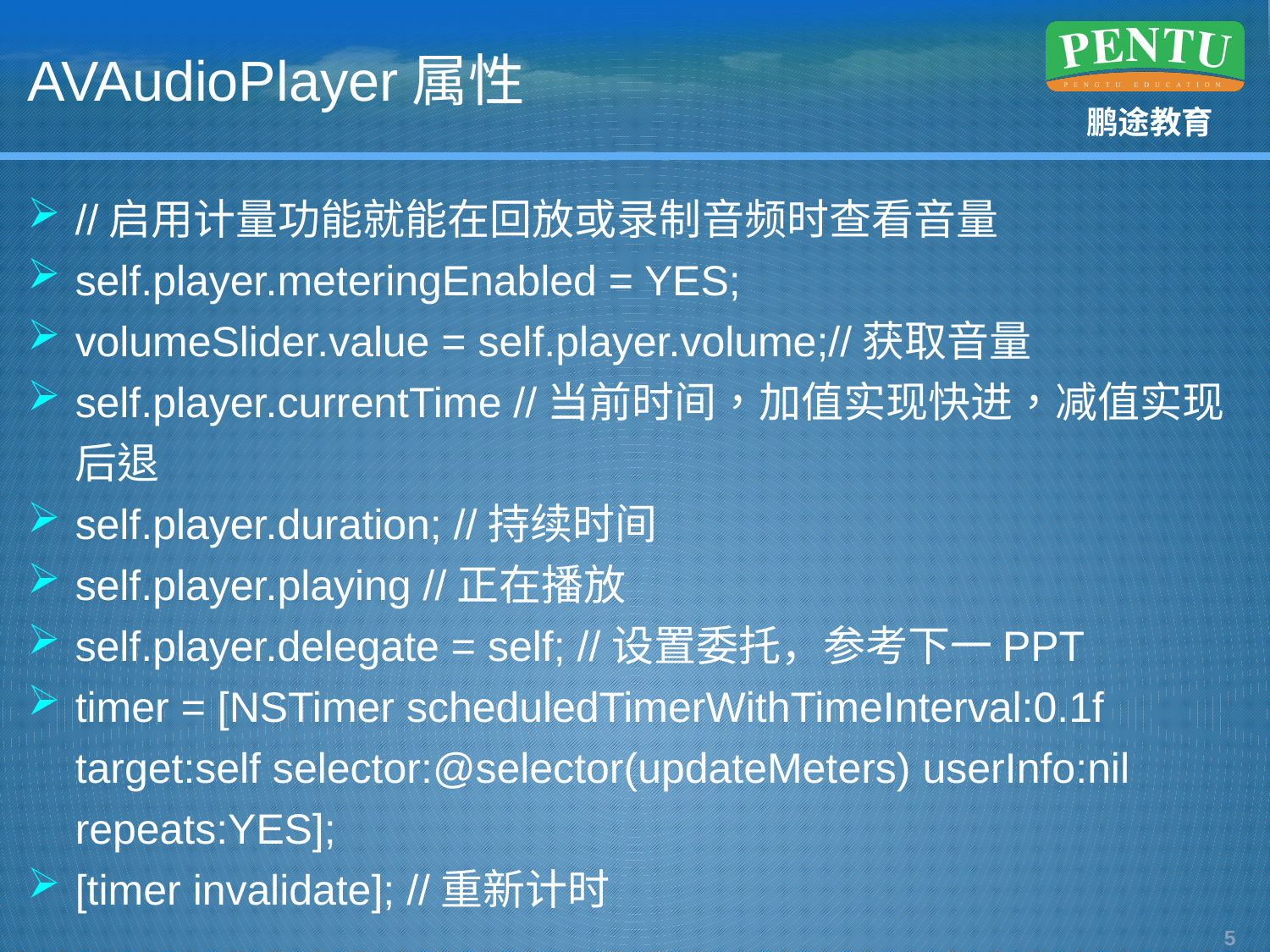

# AVAudioPlayer属性
//启用计量功能就能在回放或录制音频时查看音量
self.player.meteringEnabled = YES;
volumeSlider.value = self.player.volume;//获取音量
self.player.currentTime //当前时间，加值实现快进，减值实现后退
self.player.duration; //持续时间
self.player.playing //正在播放
self.player.delegate = self; //设置委托，参考下一PPT
timer = [NSTimer scheduledTimerWithTimeInterval:0.1f target:self selector:@selector(updateMeters) userInfo:nil repeats:YES];
[timer invalidate]; //重新计时
5